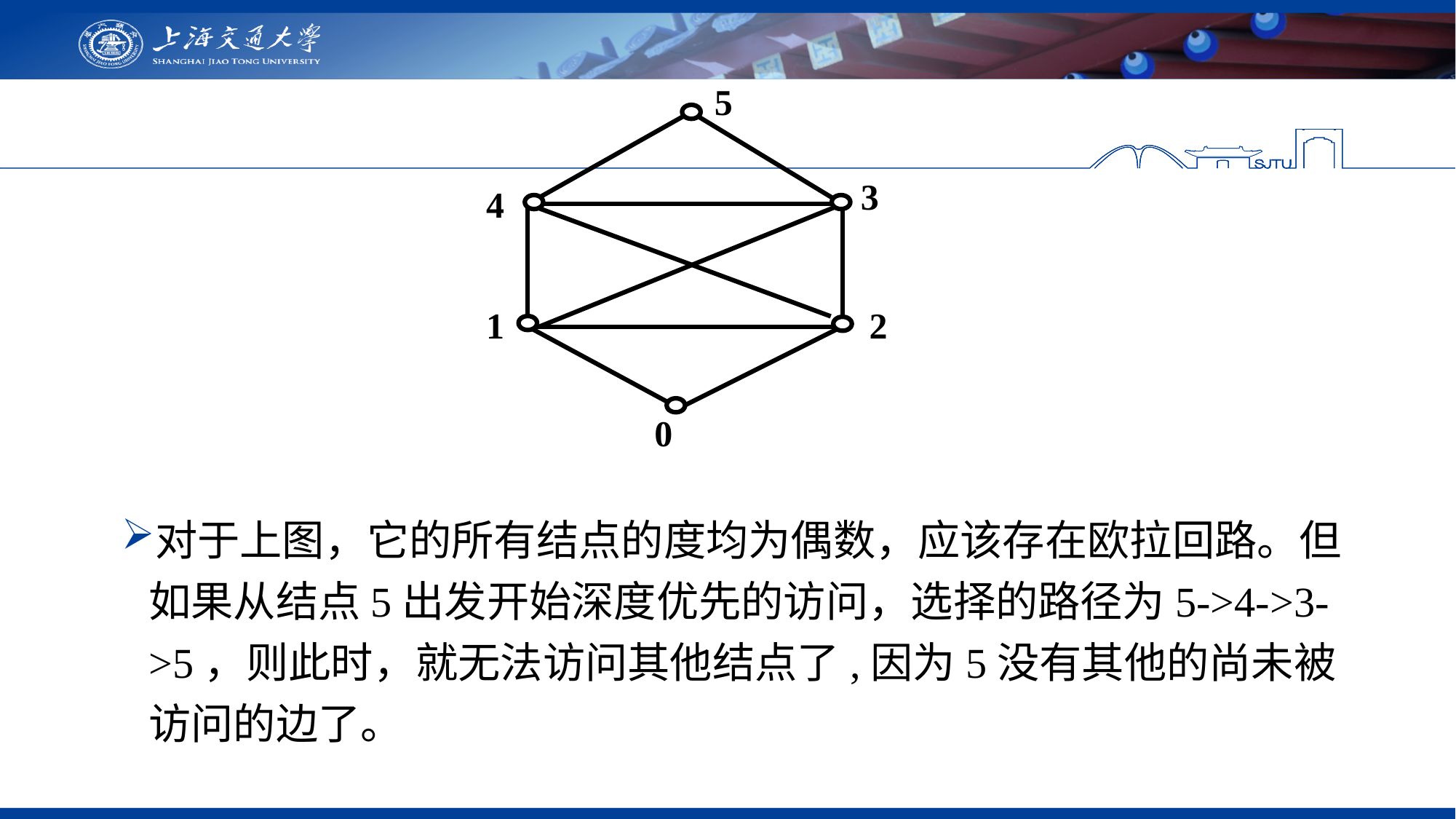

5

3
4

1
2

0
对于上图，它的所有结点的度均为偶数，应该存在欧拉回路。但如果从结点5出发开始深度优先的访问，选择的路径为5->4->3->5，则此时，就无法访问其他结点了,因为5没有其他的尚未被访问的边了。